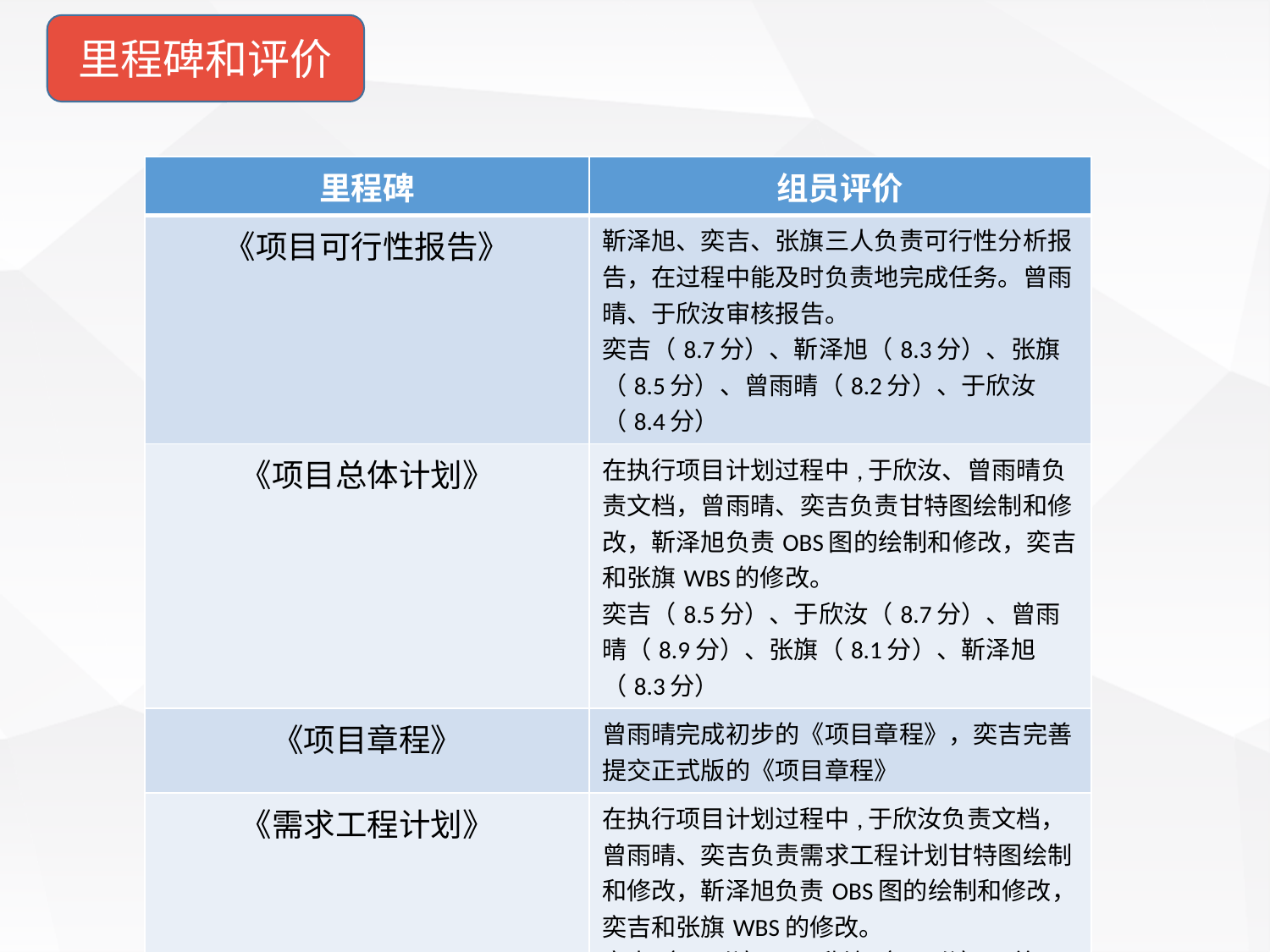

里程碑和评价
| 里程碑 | 组员评价 |
| --- | --- |
| 《项目可行性报告》 | 靳泽旭、奕吉、张旗三人负责可行性分析报告，在过程中能及时负责地完成任务。曾雨晴、于欣汝审核报告。 奕吉（8.7分）、靳泽旭（8.3分）、张旗（8.5分）、曾雨晴（8.2分）、于欣汝（8.4分） |
| 《项目总体计划》 | 在执行项目计划过程中,于欣汝、曾雨晴负责文档，曾雨晴、奕吉负责甘特图绘制和修改，靳泽旭负责OBS图的绘制和修改，奕吉和张旗WBS的修改。 奕吉（8.5分）、于欣汝（8.7分）、曾雨晴（8.9分）、张旗（8.1分）、靳泽旭（8.3分） |
| 《项目章程》 | 曾雨晴完成初步的《项目章程》，奕吉完善提交正式版的《项目章程》 |
| 《需求工程计划》 | 在执行项目计划过程中,于欣汝负责文档，曾雨晴、奕吉负责需求工程计划甘特图绘制和修改，靳泽旭负责OBS图的绘制和修改，奕吉和张旗WBS的修改。 奕吉（8.6分）、于欣汝（8.7分）、曾雨晴（8.8分）、张旗（8.3分）、靳泽旭（8.2分） |
|  |  |